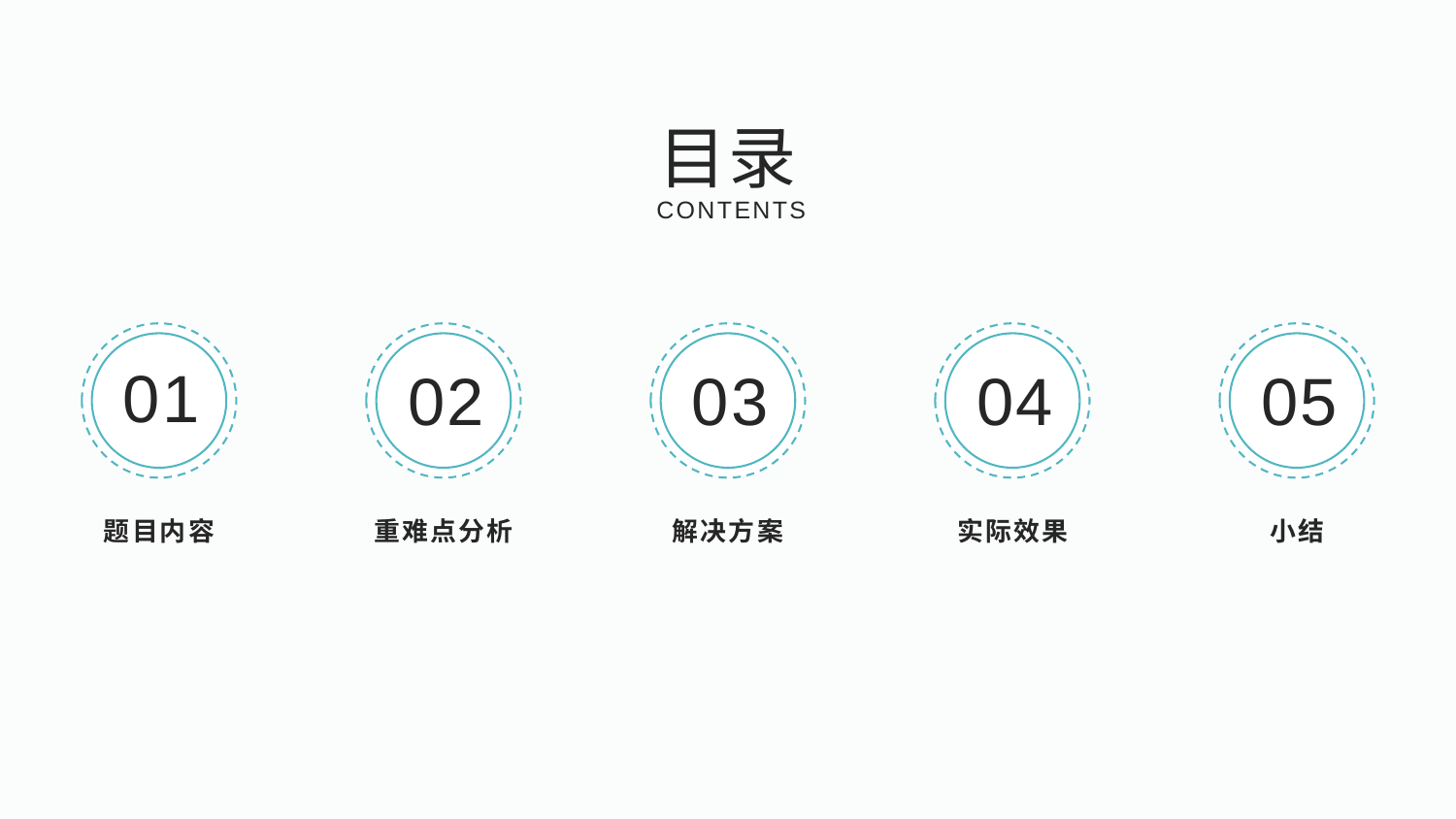

目录
CONTENTS

01
02
03
04
05
题目内容
重难点分析
解决方案
实际效果
小结